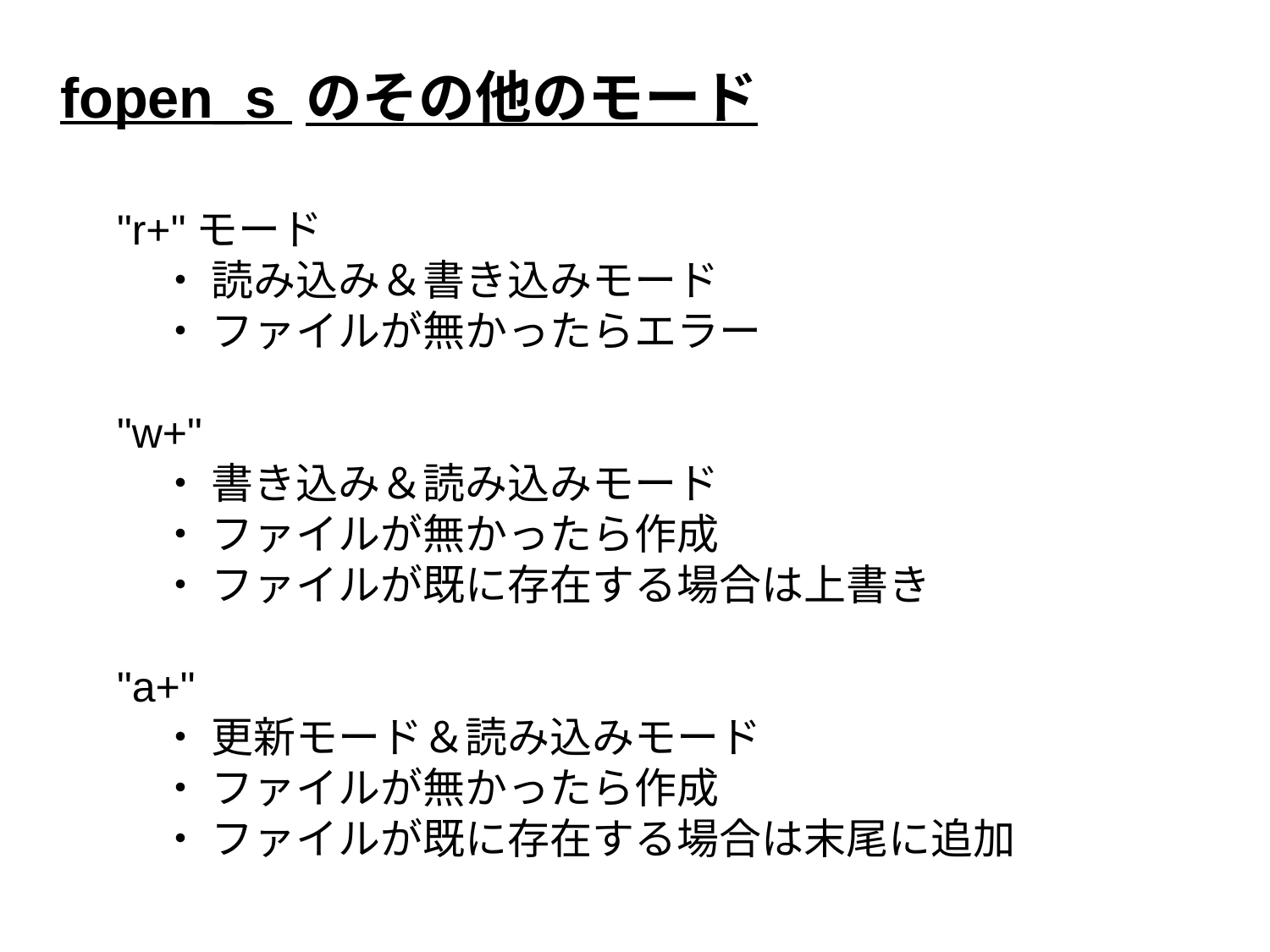

fopen_s のその他のモード
"r+"モード
　・ 読み込み＆書き込みモード
　・ ファイルが無かったらエラー

"w+"
　・ 書き込み＆読み込みモード
　・ ファイルが無かったら作成
　・ ファイルが既に存在する場合は上書き

"a+"
　・ 更新モード＆読み込みモード
　・ ファイルが無かったら作成
　・ ファイルが既に存在する場合は末尾に追加